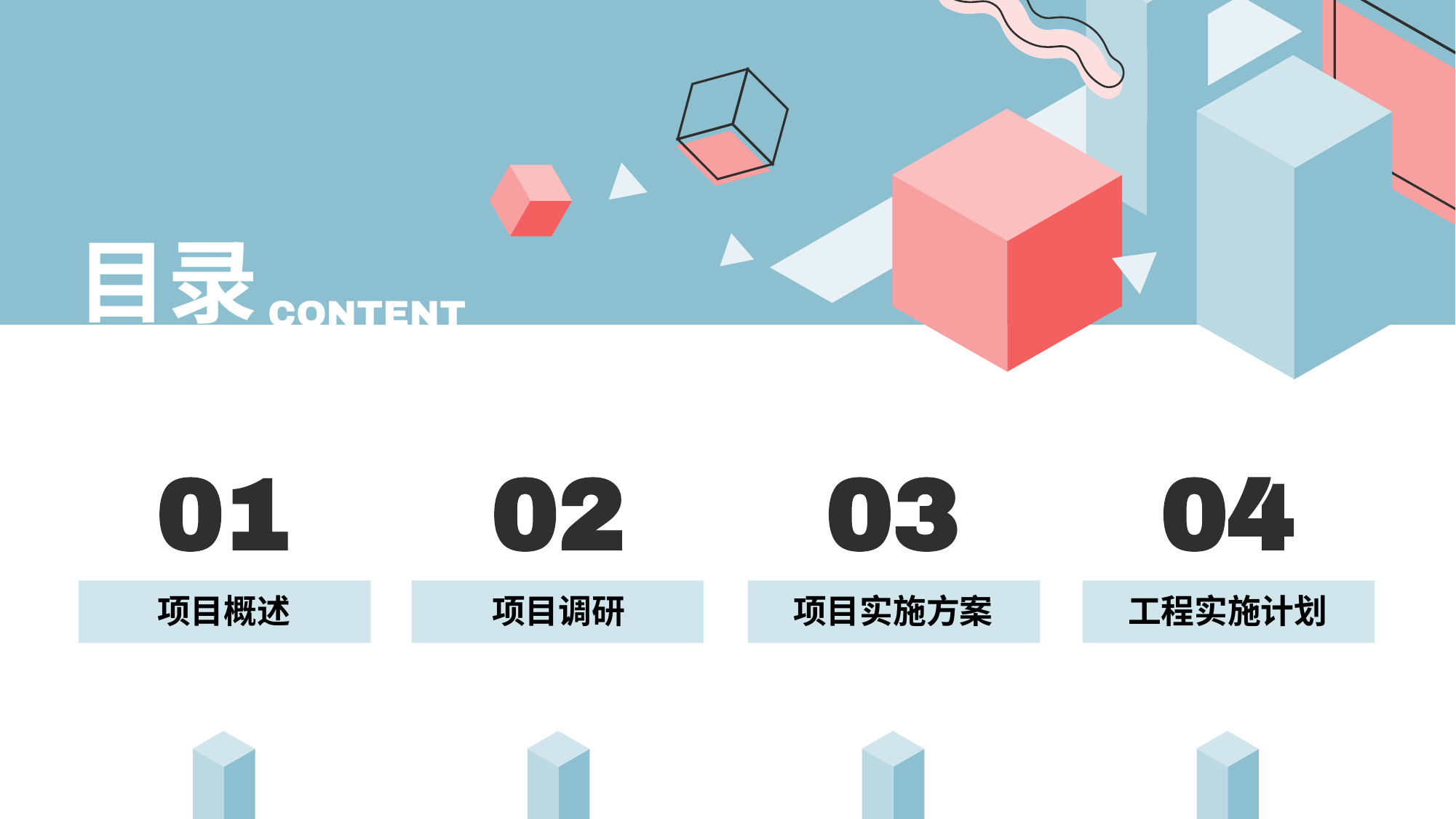

01
02
03
04

项目概述
项目调研
项目实施方案
工程实施计划